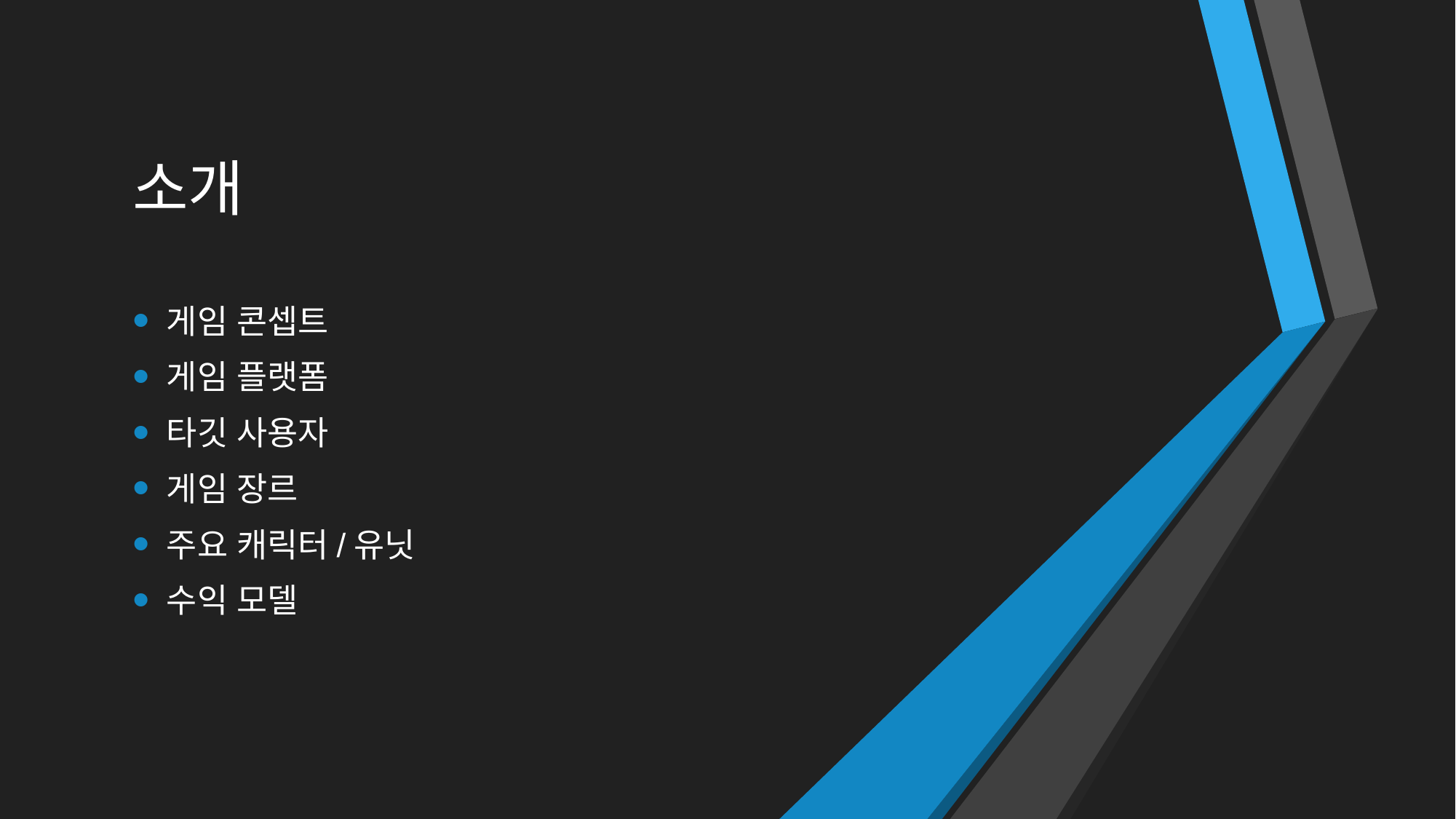

# 소개
게임 콘셉트
게임 플랫폼
타깃 사용자
게임 장르
주요 캐릭터/유닛
수익 모델